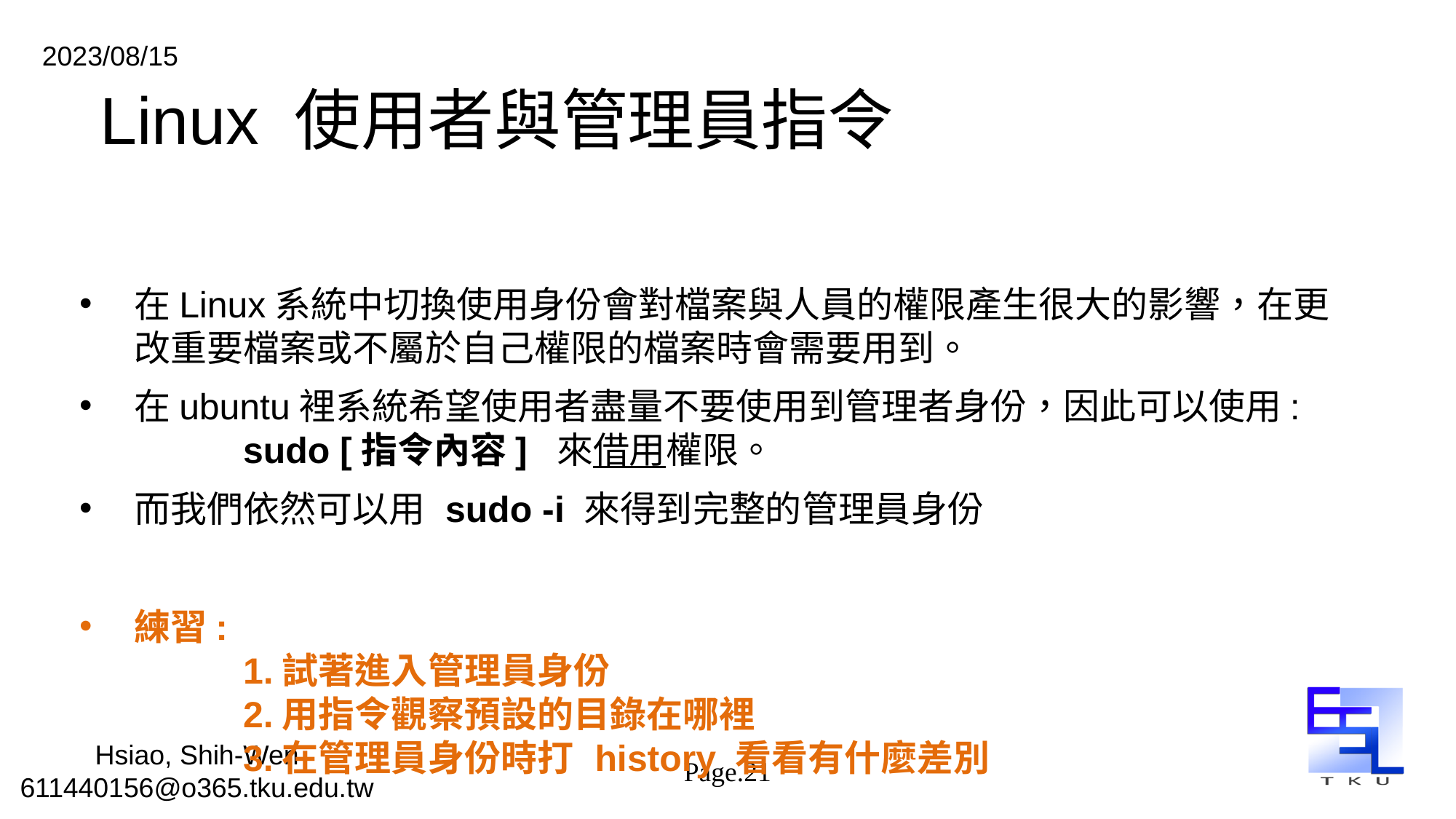

# Linux 使用者與管理員指令

在Linux系統中切換使用身份會對檔案與人員的權限產生很大的影響，在更改重要檔案或不屬於自己權限的檔案時會需要用到。
在ubuntu裡系統希望使用者盡量不要使用到管理者身份，因此可以使用:
	sudo [指令內容]  來借用權限。
而我們依然可以用 sudo -i 來得到完整的管理員身份

練習:
	1.試著進入管理員身份
	2.用指令觀察預設的目錄在哪裡
	3.在管理員身份時打 history 看看有什麼差別